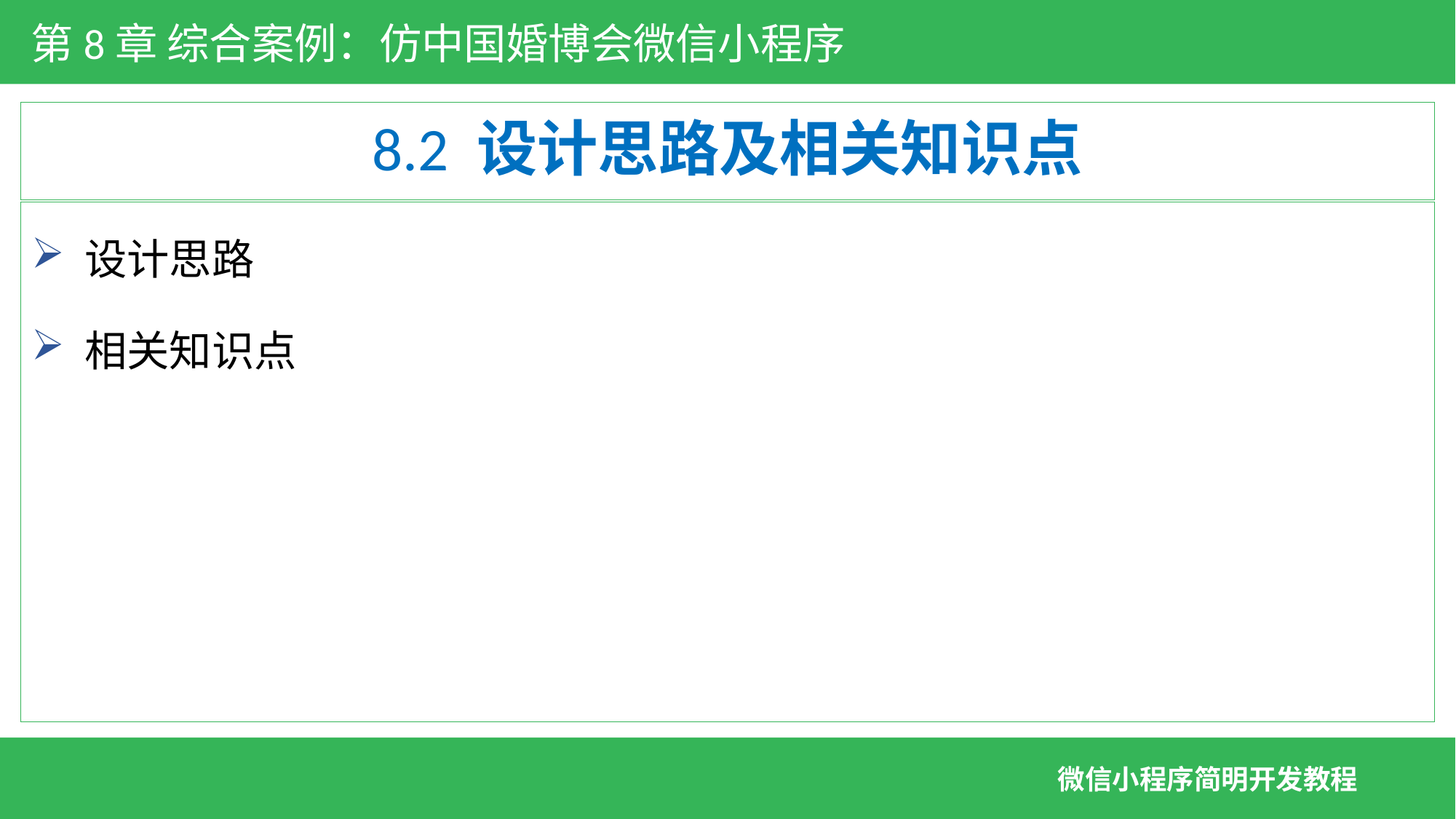

第8章 综合案例：仿中国婚博会微信小程序

# 8.2 设计思路及相关知识点
 设计思路
 相关知识点

微信小程序简明开发教程